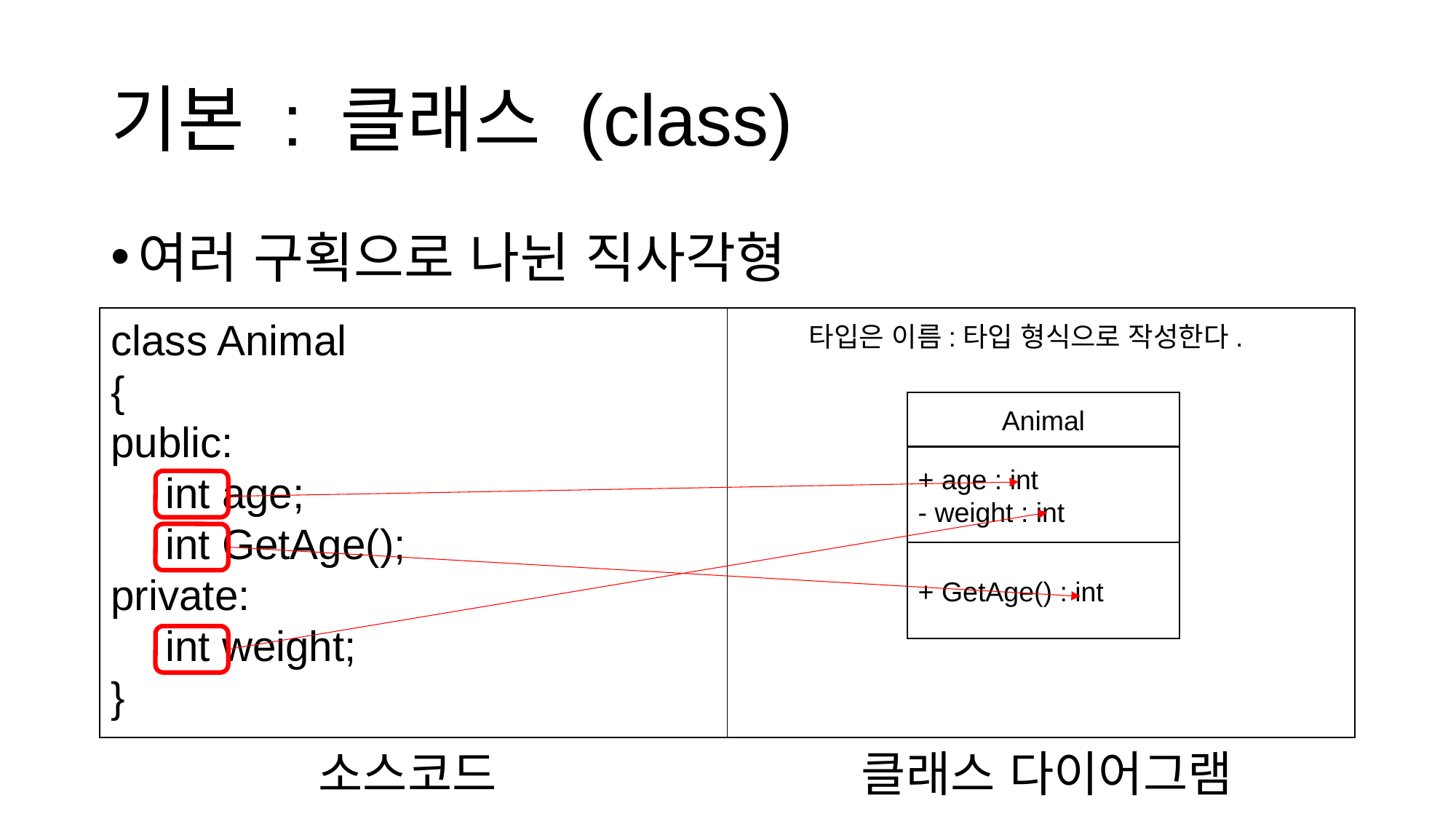

# 기본 : 클래스 (class)
여러 구획으로 나뉜 직사각형

class Animal
{
public:
int age;
int GetAge();
private:
int weight;
}
타입은 이름:타입 형식으로 작성한다.
Animal
+ age : int
- weight : int

+ GetAge() : int

클래스 다이어그램
소스코드